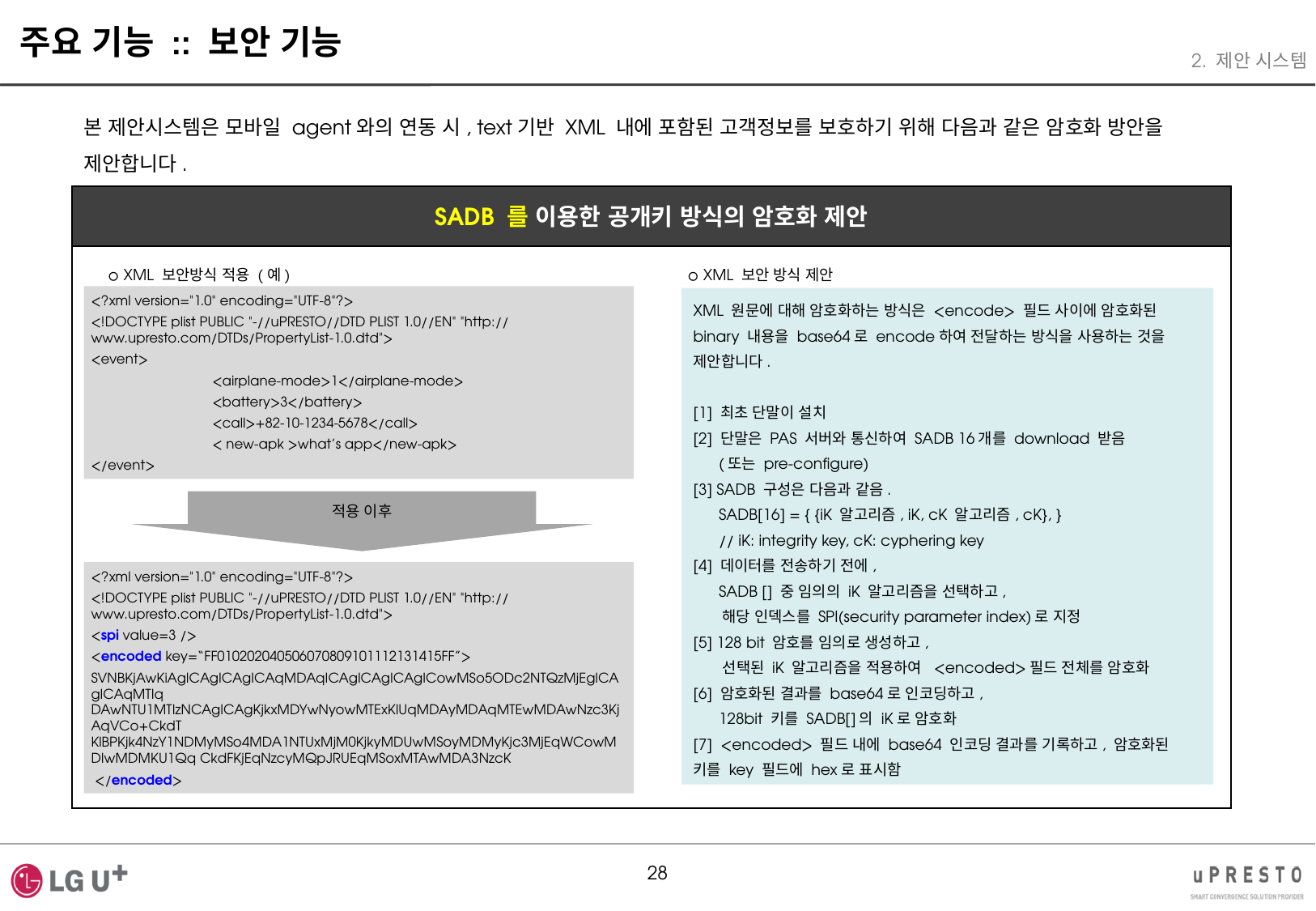

주요 기능 :: 보안 기능
2. 제안 시스템
본 제안시스템은 모바일 agent와의 연동 시, text기반 XML 내에 포함된 고객정보를 보호하기 위해 다음과 같은 암호화 방안을 제안합니다.
SADB 를 이용한 공개키 방식의 암호화 제안

○ XML 보안방식 적용 (예)
○ XML 보안 방식 제안
<?xml version="1.0" encoding="UTF-8"?>
<!DOCTYPE plist PUBLIC "-//uPRESTO//DTD PLIST 1.0//EN" "http://www.upresto.com/DTDs/PropertyList-1.0.dtd">
<event>
	<airplane-mode>1</airplane-mode>
	<battery>3</battery>
	<call>+82-10-1234-5678</call>
	< new-apk >what’s app</new-apk>
</event>
XML 원문에 대해 암호화하는 방식은 <encode> 필드 사이에 암호화된 binary 내용을 base64로 encode하여 전달하는 방식을 사용하는 것을 제안합니다.

[1] 최초 단말이 설치
[2] 단말은 PAS 서버와 통신하여 SADB 16개를 download 받음
      (또는 pre-configure)
[3] SADB 구성은 다음과 같음.
      SADB[16] = { {iK 알고리즘, iK, cK 알고리즘, cK}, }
      // iK: integrity key, cK: cyphering key
[4] 데이터를 전송하기 전에,
      SADB [] 중 임의의 iK 알고리즘을 선택하고,
      해당 인덱스를 SPI(security parameter index)로 지정
[5] 128 bit 암호를 임의로 생성하고,
      선택된 iK 알고리즘을 적용하여  <encoded>필드 전체를 암호화
[6] 암호화된 결과를 base64로 인코딩하고,
      128bit 키를 SADB[]의 iK로 암호화
[7]  <encoded> 필드 내에 base64 인코딩 결과를 기록하고, 암호화된 키를 key 필드에 hex로 표시함
적용 이후
<?xml version="1.0" encoding="UTF-8"?>
<!DOCTYPE plist PUBLIC "-//uPRESTO//DTD PLIST 1.0//EN" "http://www.upresto.com/DTDs/PropertyList-1.0.dtd">
<spi value=3 />
<encoded key=“FF010202040506070809101112131415FF”>
SVNBKjAwKiAgICAgICAgICAqMDAqICAgICAgICAgICowMSo5ODc2NTQzMjEgICAgICAqMTIq DAwNTU1MTIzNCAgICAgKjkxMDYwNyowMTExKlUqMDAyMDAqMTEwMDAwNzc3KjAqVCo+CkdT KlBPKjk4NzY1NDMyMSo4MDA1NTUxMjM0KjkyMDUwMSoyMDMyKjc3MjEqWCowMDIwMDMKU1Qq CkdFKjEqNzcyMQpJRUEqMSoxMTAwMDA3NzcK
 </encoded>